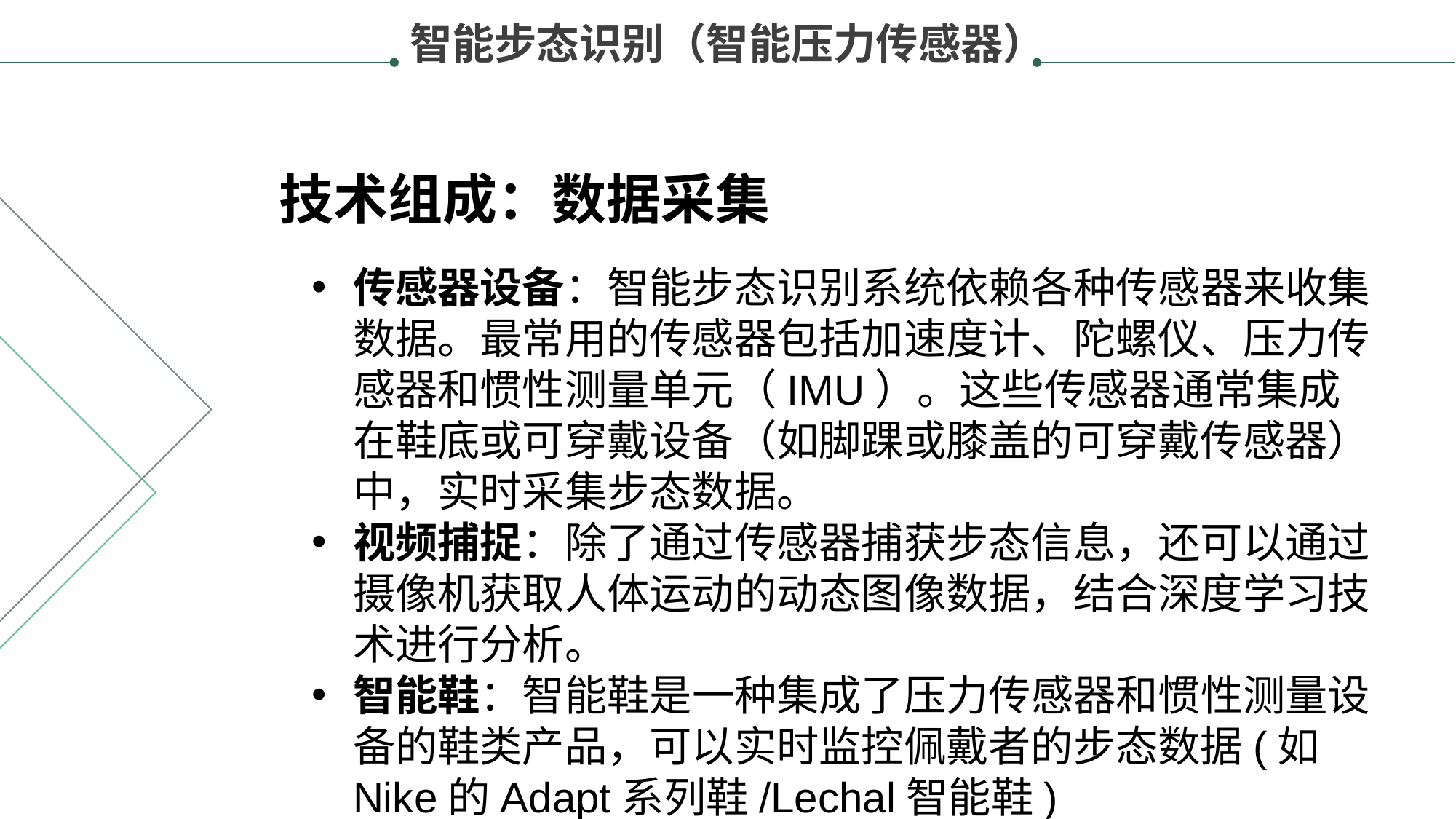

智能步态识别（智能压力传感器）
技术组成：数据采集

传感器设备：智能步态识别系统依赖各种传感器来收集数据。最常用的传感器包括加速度计、陀螺仪、压力传感器和惯性测量单元（IMU）。这些传感器通常集成在鞋底或可穿戴设备（如脚踝或膝盖的可穿戴传感器）中，实时采集步态数据。
视频捕捉：除了通过传感器捕获步态信息，还可以通过摄像机获取人体运动的动态图像数据，结合深度学习技术进行分析。
智能鞋：智能鞋是一种集成了压力传感器和惯性测量设备的鞋类产品，可以实时监控佩戴者的步态数据(如Nike的Adapt系列鞋/Lechal智能鞋)